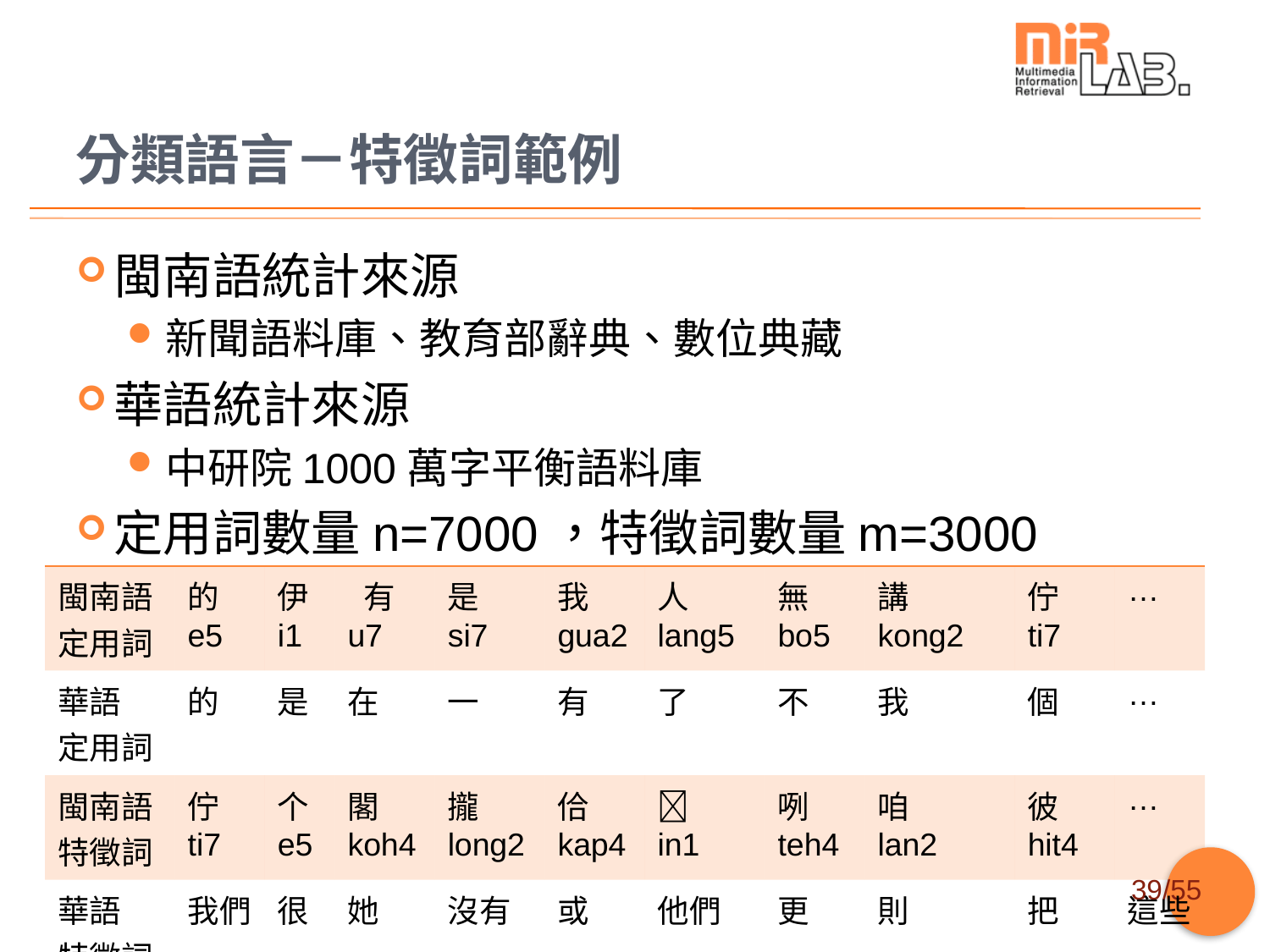

# 分類語言－特徵詞範例
閩南語統計來源
新聞語料庫、教育部辭典、數位典藏
華語統計來源
中研院1000萬字平衡語料庫
定用詞數量n=7000，特徵詞數量m=3000

| 閩南語 定用詞 | 的e5 | 伊i1 | 有u7 | 是 si7 | 我gua2 | 人 lang5 | 無bo5 | 講 kong2 | 佇 ti7 | … |
| --- | --- | --- | --- | --- | --- | --- | --- | --- | --- | --- |
| 華語 定用詞 | 的 | 是 | 在 | 一 | 有 | 了 | 不 | 我 | 個 | … |
| 閩南語特徵詞 | 佇ti7 | 个e5 | 閣koh4 | 攏long2 | 佮kap4 | 𪜶 in1 | 咧teh4 | 咱 lan2 | 彼 hit4 | … |
| 華語 特徵詞 | 我們 | 很 | 她 | 沒有 | 或 | 他們 | 更 | 則 | 把 | 這些 |